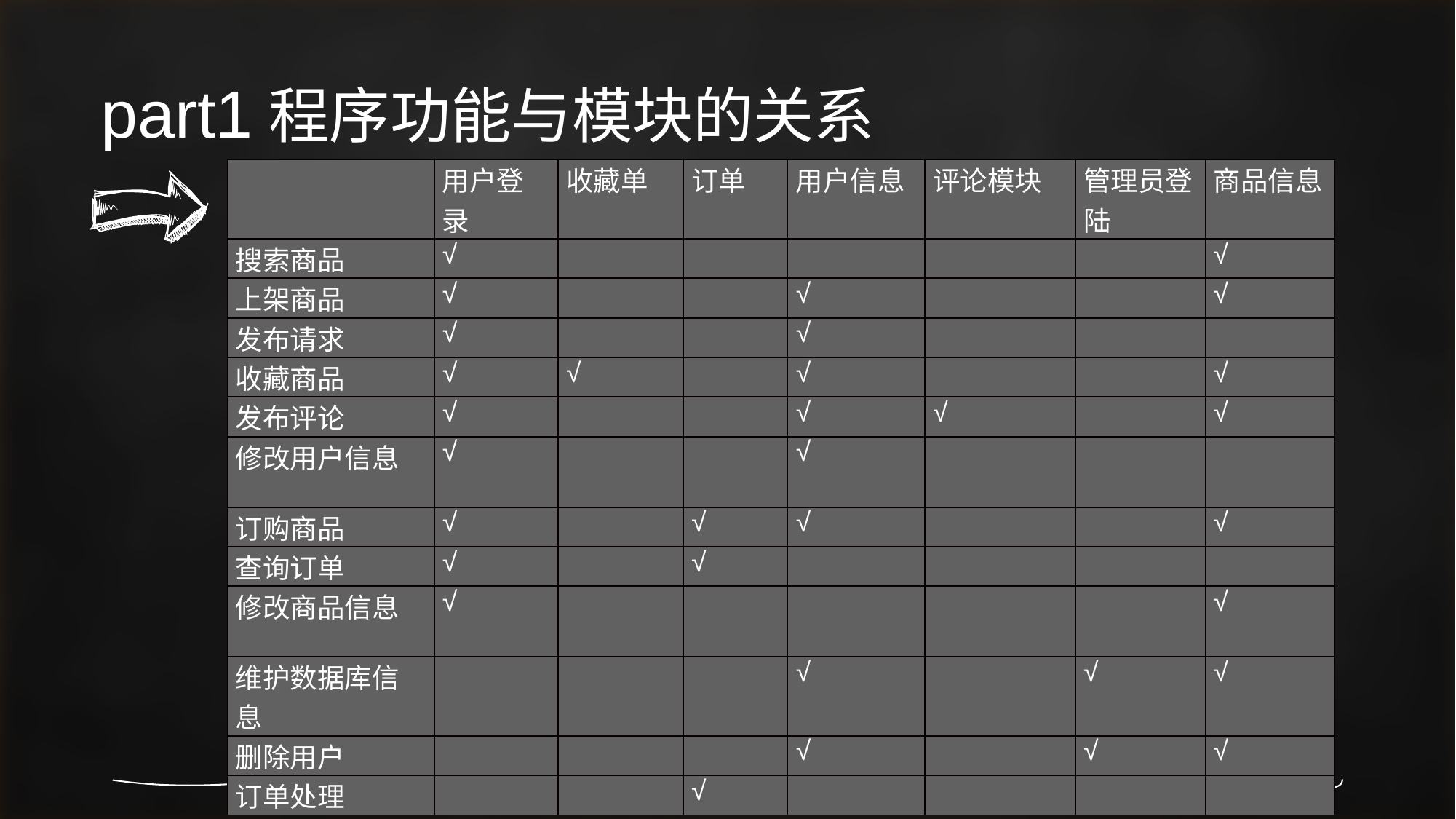

# part1程序功能与模块的关系
|  | 用户登录 | 收藏单 | 订单 | 用户信息 | 评论模块 | 管理员登陆 | 商品信息 |
| --- | --- | --- | --- | --- | --- | --- | --- |
| 搜索商品 | √ |  |  |  |  |  | √ |
| 上架商品 | √ |  |  | √ |  |  | √ |
| 发布请求 | √ |  |  | √ |  |  |  |
| 收藏商品 | √ | √ |  | √ |  |  | √ |
| 发布评论 | √ |  |  | √ | √ |  | √ |
| 修改用户信息 | √ |  |  | √ |  |  |  |
| 订购商品 | √ |  | √ | √ |  |  | √ |
| 查询订单 | √ |  | √ |  |  |  |  |
| 修改商品信息 | √ |  |  |  |  |  | √ |
| 维护数据库信息 |  |  |  | √ |  | √ | √ |
| 删除用户 |  |  |  | √ |  | √ | √ |
| 订单处理 |  |  | √ |  |  |  |  |